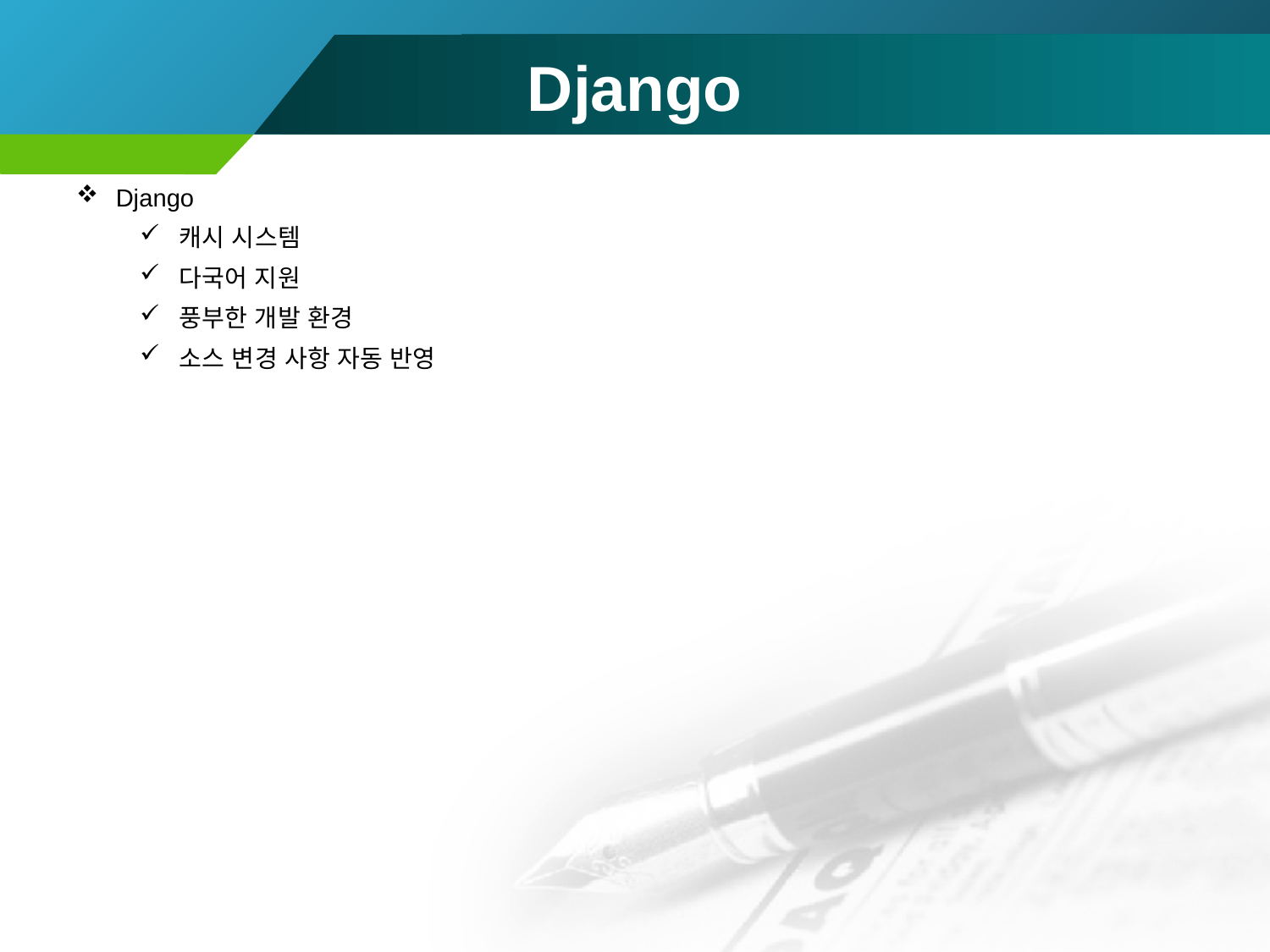

# Django
Django
캐시 시스템
다국어 지원
풍부한 개발 환경
소스 변경 사항 자동 반영